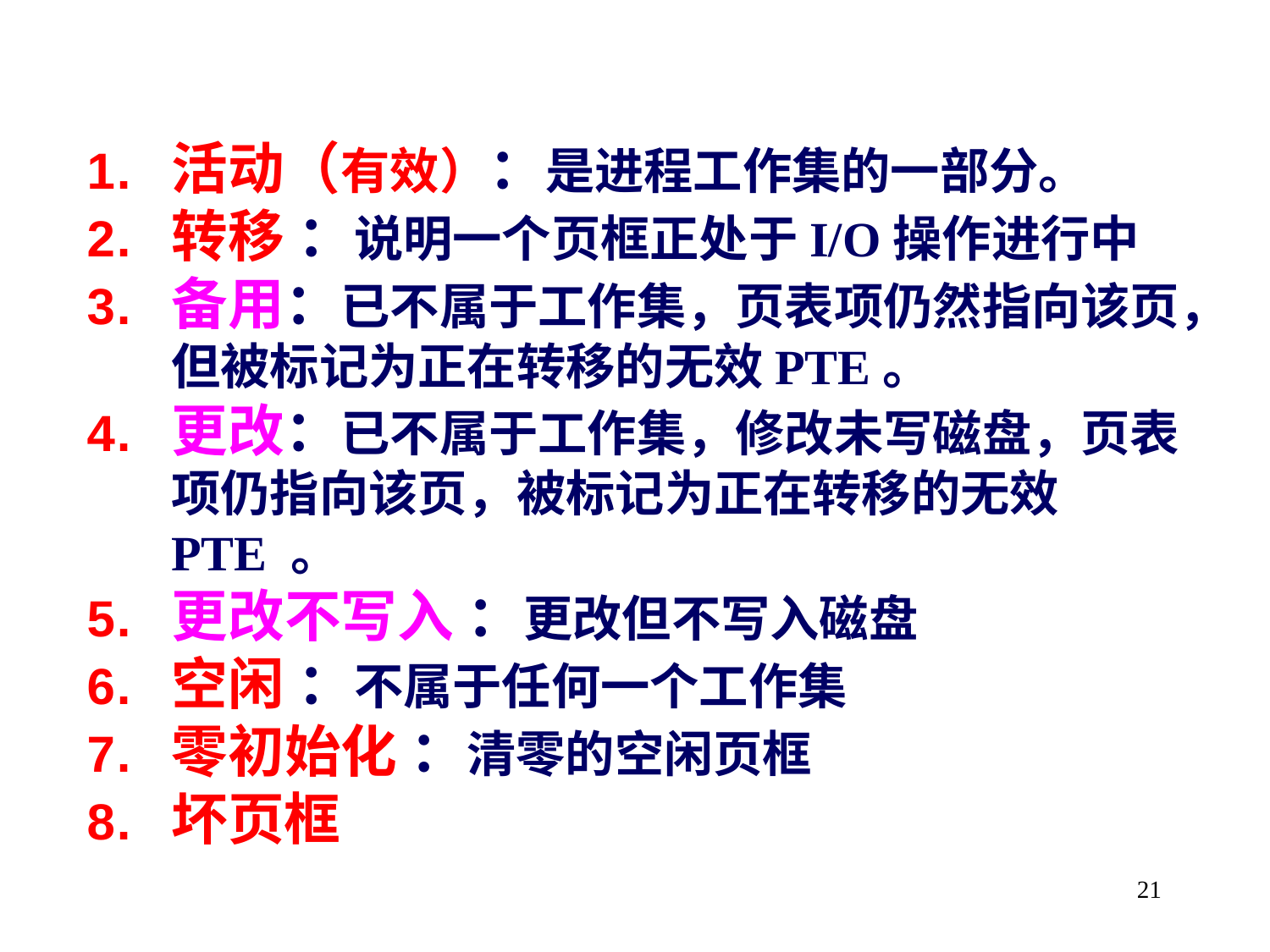

活动（有效）：是进程工作集的一部分。
转移 ：说明一个页框正处于I/O操作进行中
备用：已不属于工作集，页表项仍然指向该页，但被标记为正在转移的无效PTE。
更改：已不属于工作集，修改未写磁盘，页表项仍指向该页，被标记为正在转移的无效PTE 。
更改不写入 ：更改但不写入磁盘
空闲 ：不属于任何一个工作集
零初始化 ：清零的空闲页框
坏页框
21